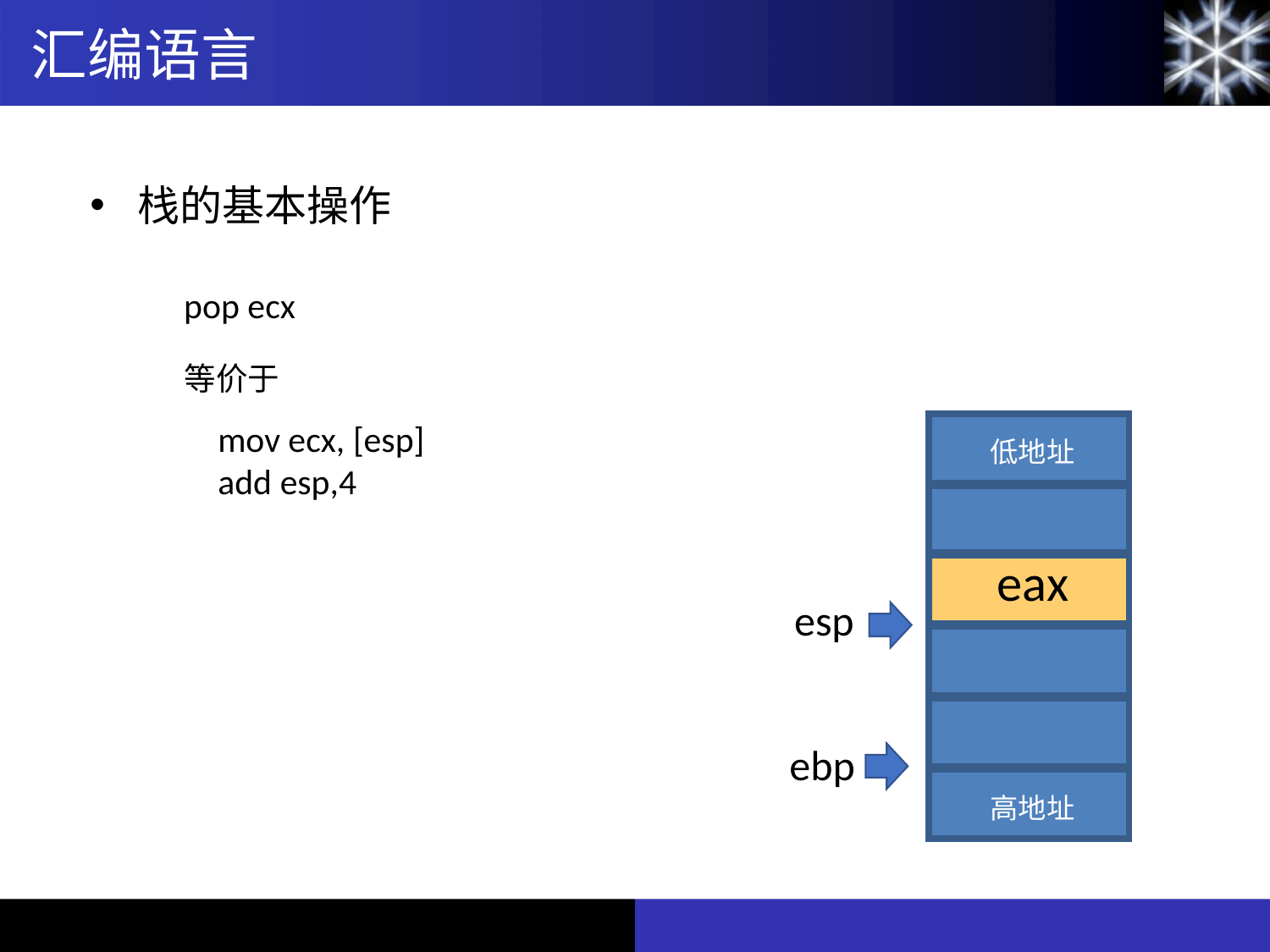

汇编语言
栈的基本操作
pop ecx
等价于
mov ecx, [esp]
add esp,4
| 低地址 |
| --- |
|  |
| eax |
|  |
|  |
| 高地址 |
esp

ebp